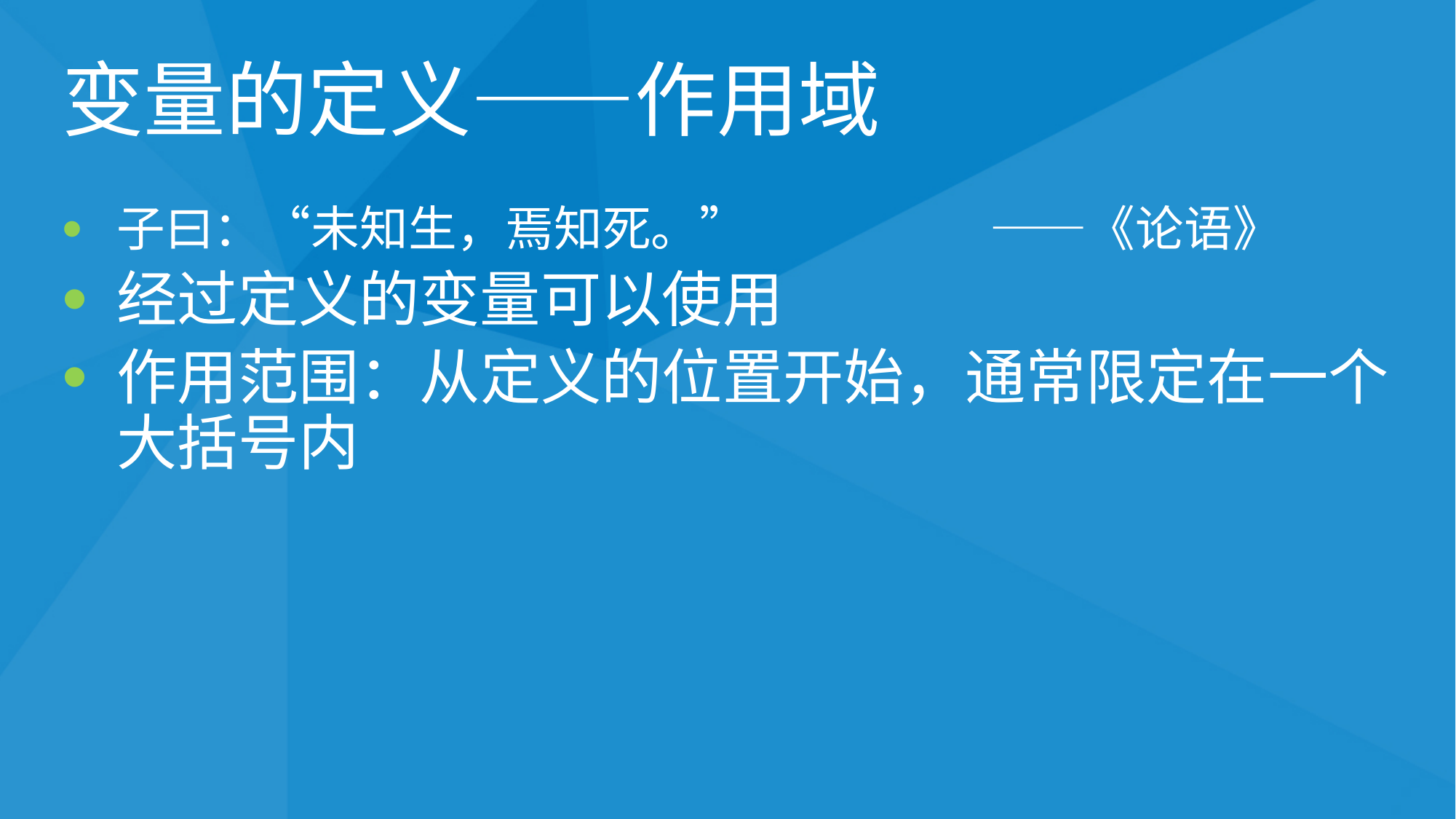

# 变量的定义——作用域
子曰：“未知生，焉知死。”			——《论语》
经过定义的变量可以使用
作用范围：从定义的位置开始，通常限定在一个大括号内